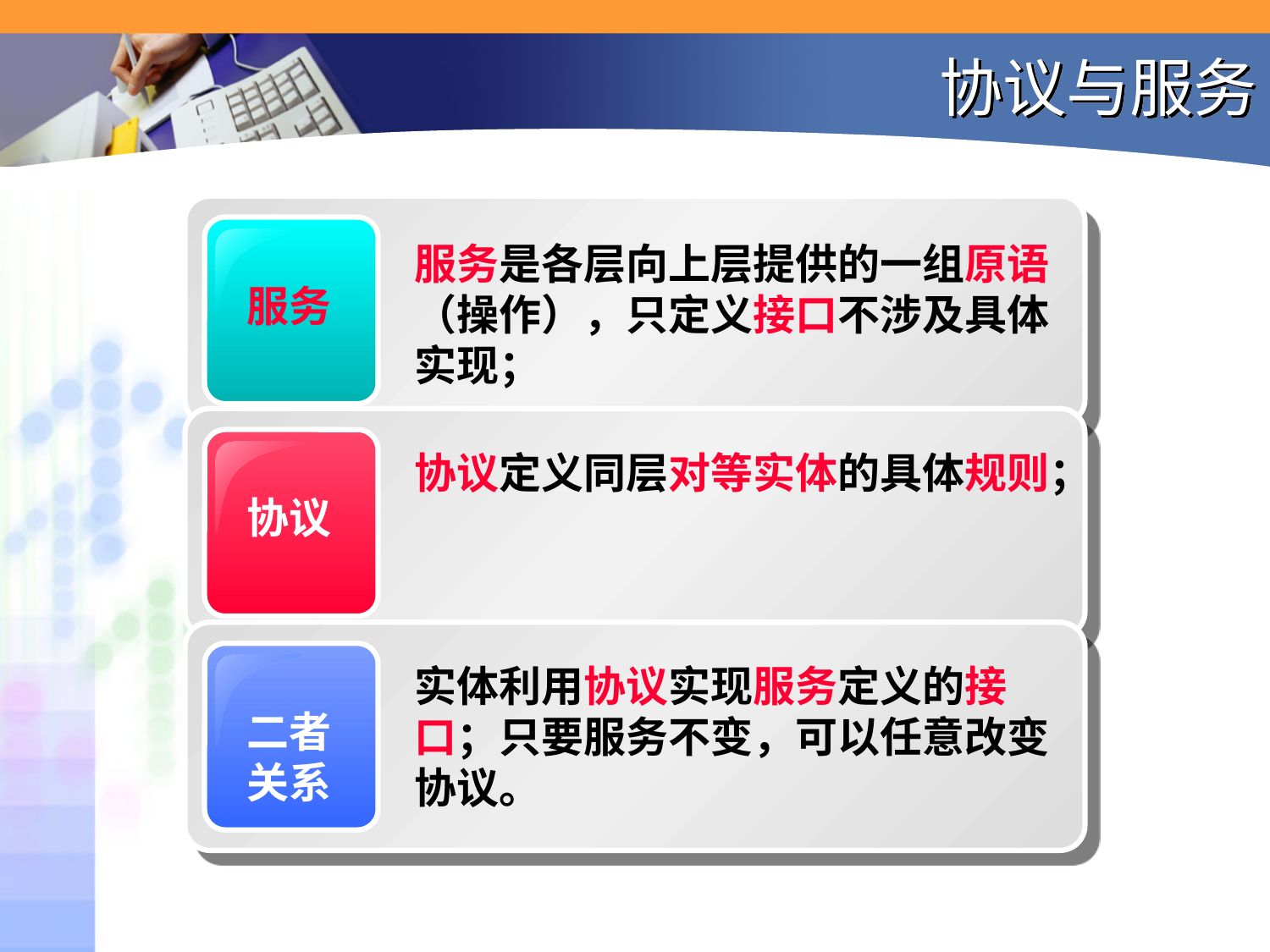

# 协议与服务

服务
服务是各层向上层提供的一组原语（操作），只定义接口不涉及具体实现；

协议
协议定义同层对等实体的具体规则；

二者
关系
实体利用协议实现服务定义的接口；只要服务不变，可以任意改变协议。